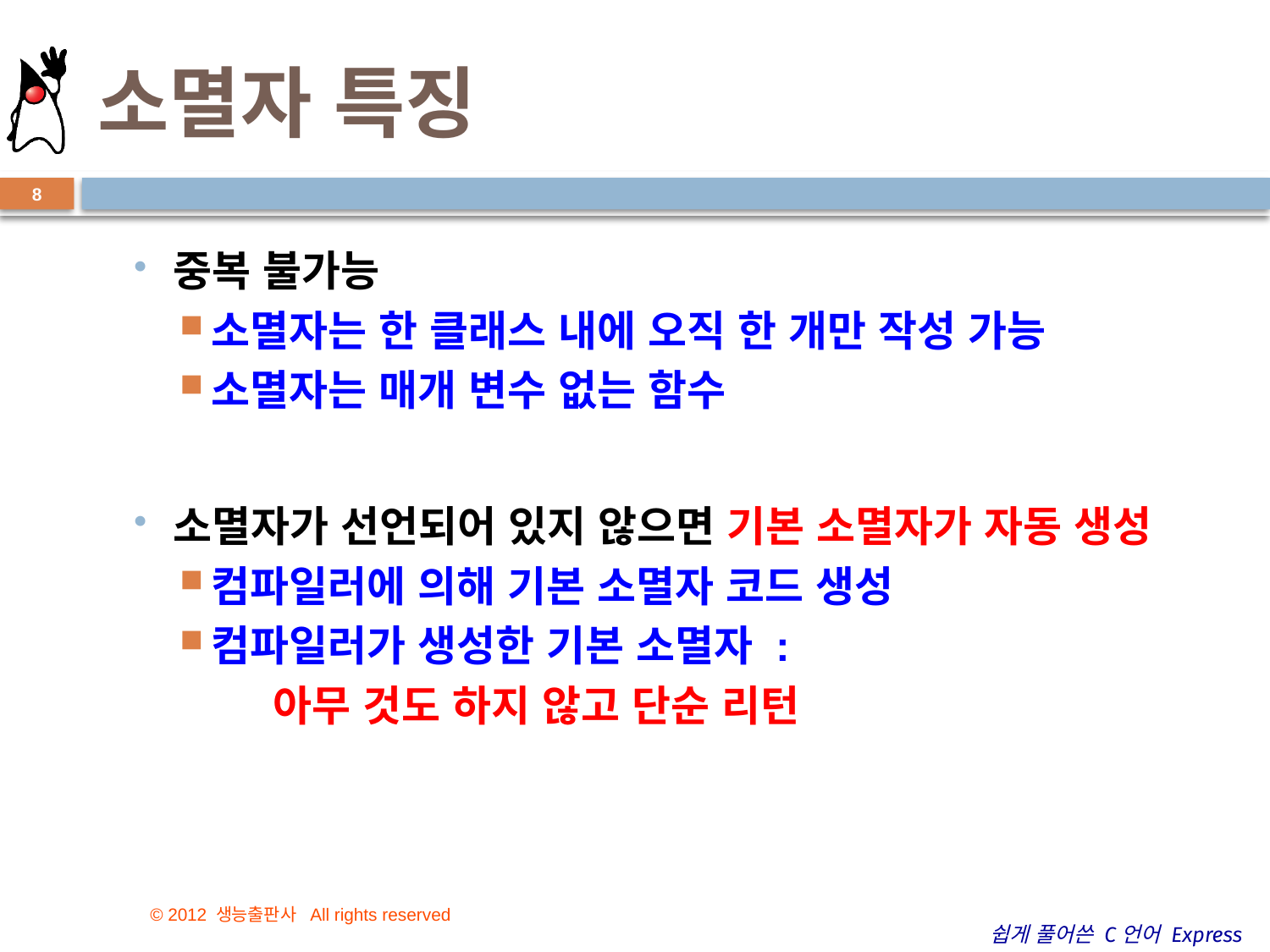

# 소멸자 특징
8
8

중복 불가능
소멸자는 한 클래스 내에 오직 한 개만 작성 가능
소멸자는 매개 변수 없는 함수

소멸자가 선언되어 있지 않으면 기본 소멸자가 자동 생성
컴파일러에 의해 기본 소멸자 코드 생성
컴파일러가 생성한 기본 소멸자 :
       아무 것도 하지 않고 단순 리턴